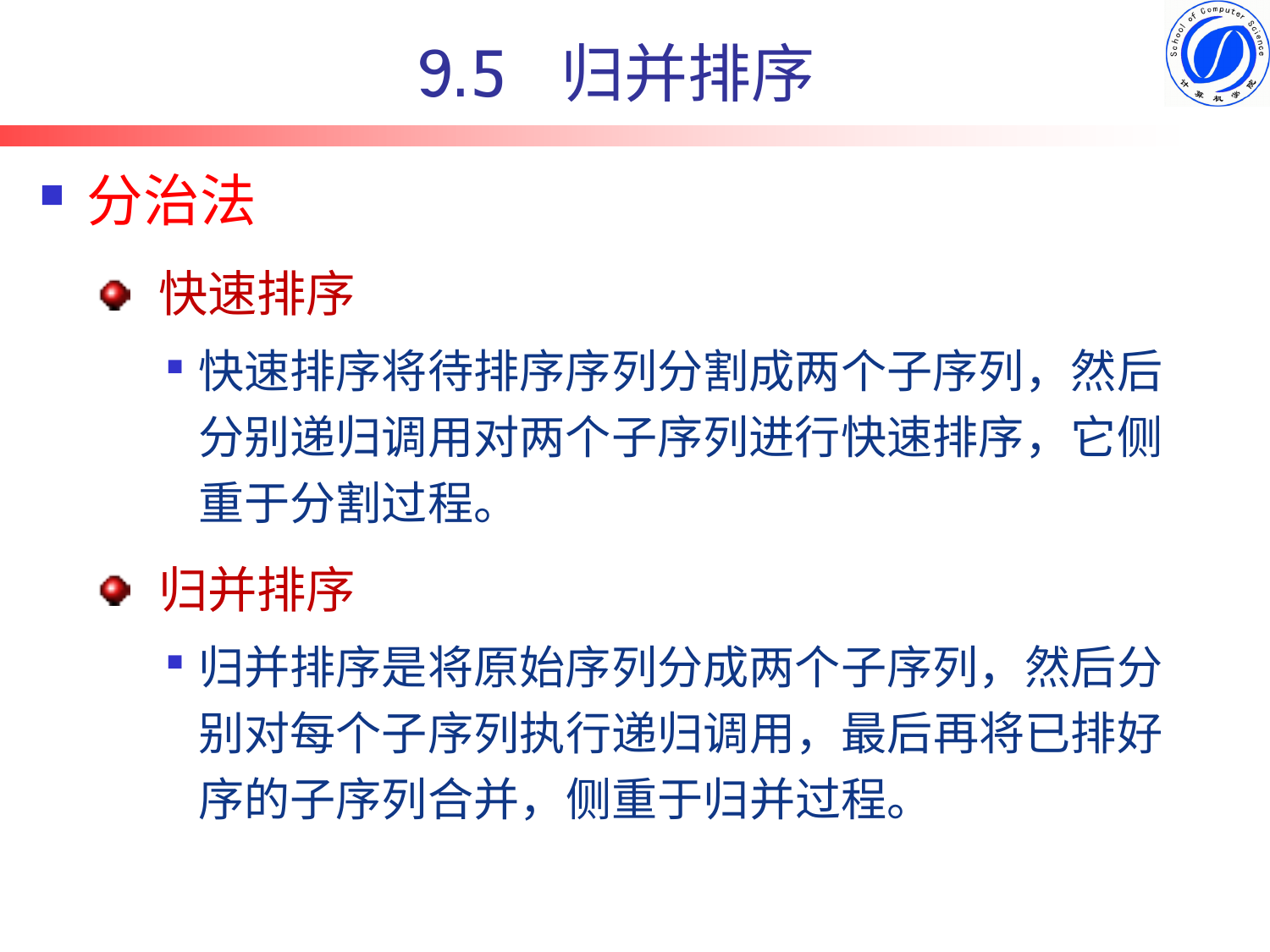

# 9.5  归并排序
分治法
快速排序
快速排序将待排序序列分割成两个子序列，然后分别递归调用对两个子序列进行快速排序，它侧重于分割过程。
归并排序
归并排序是将原始序列分成两个子序列，然后分别对每个子序列执行递归调用，最后再将已排好序的子序列合并，侧重于归并过程。